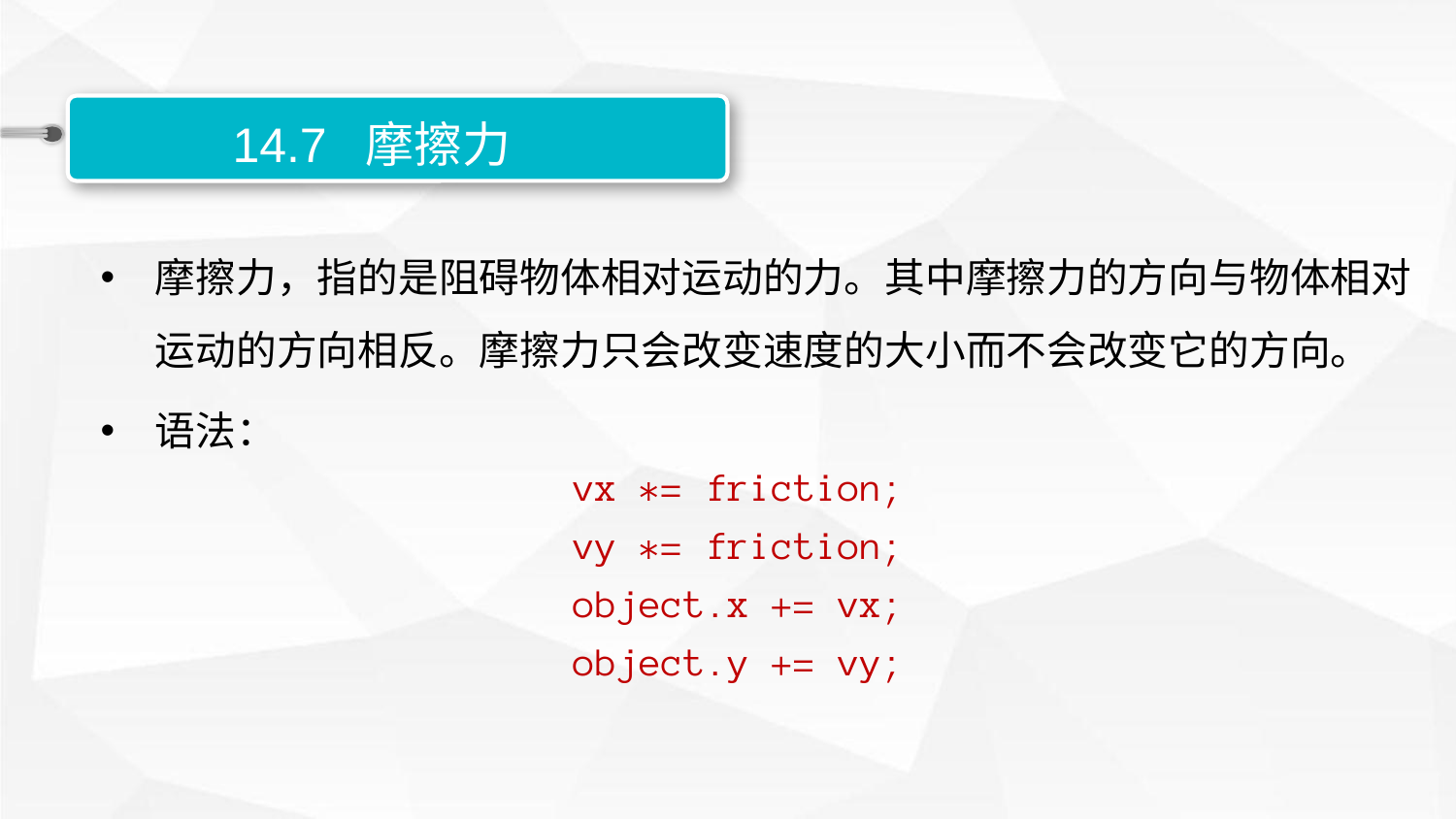

14.7  摩擦力

摩擦力，指的是阻碍物体相对运动的力。其中摩擦力的方向与物体相对运动的方向相反。摩擦力只会改变速度的大小而不会改变它的方向。
语法：
vx *= friction;
vy *= friction;
object.x += vx;
object.y += vy;